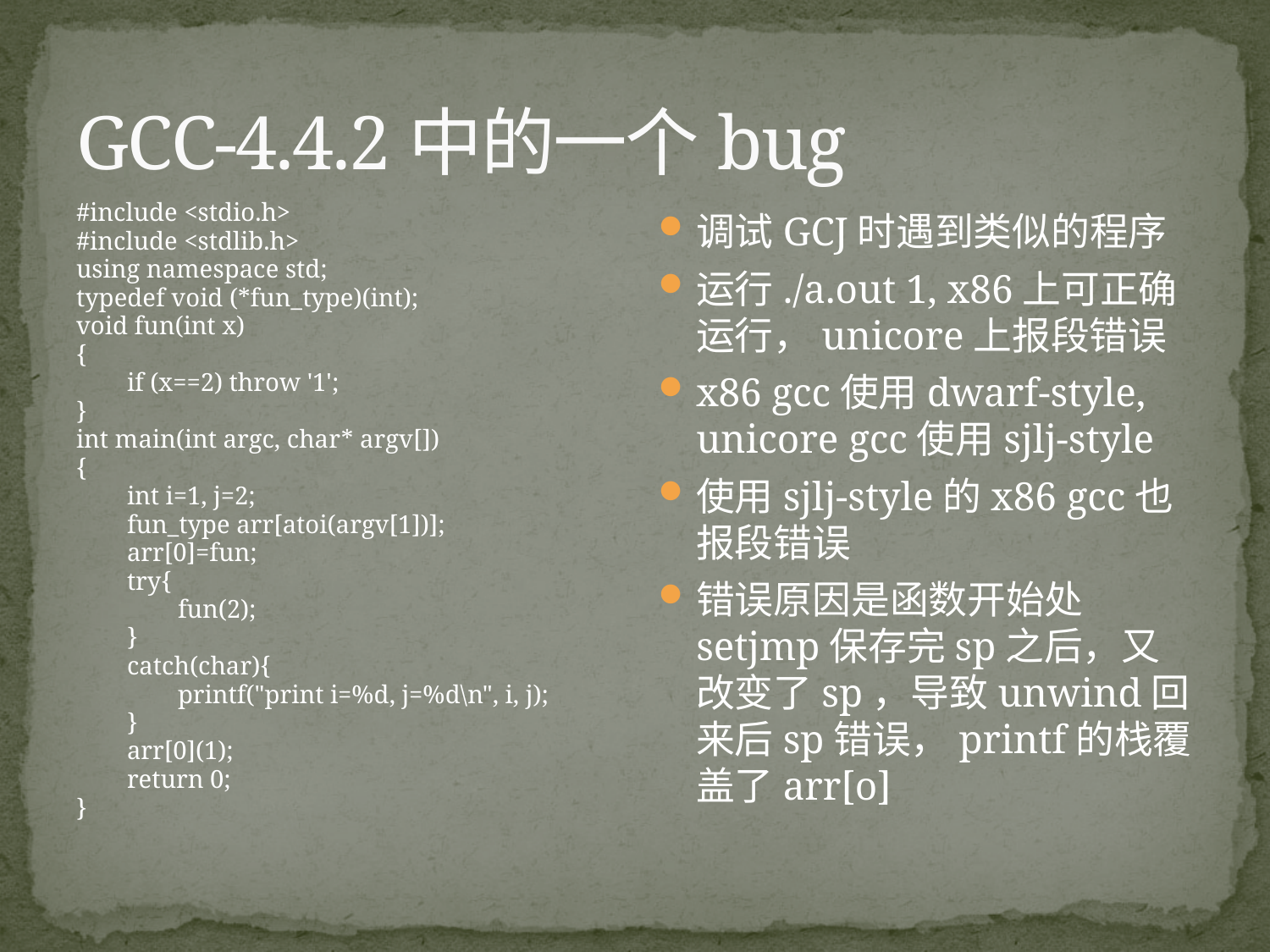

GCC-4.4.2中的一个bug
#include <stdio.h>
#include <stdlib.h>
using namespace std;
typedef void (*fun_type)(int);
void fun(int x)
{
        if (x==2) throw '1';
}
int main(int argc, char* argv[])
{
        int i=1, j=2;
        fun_type arr[atoi(argv[1])];
        arr[0]=fun;
        try{
                fun(2);
        }
        catch(char){
                printf("print i=%d, j=%d\n", i, j);
        }
        arr[0](1);
        return 0;
}

调试GCJ时遇到类似的程序
运行./a.out 1, x86上可正确运行，unicore上报段错误
x86 gcc使用dwarf-style, unicore gcc使用sjlj-style
使用sjlj-style的x86 gcc也报段错误
错误原因是函数开始处setjmp保存完sp之后，又改变了sp，导致unwind回来后sp错误，printf的栈覆盖了arr[o]